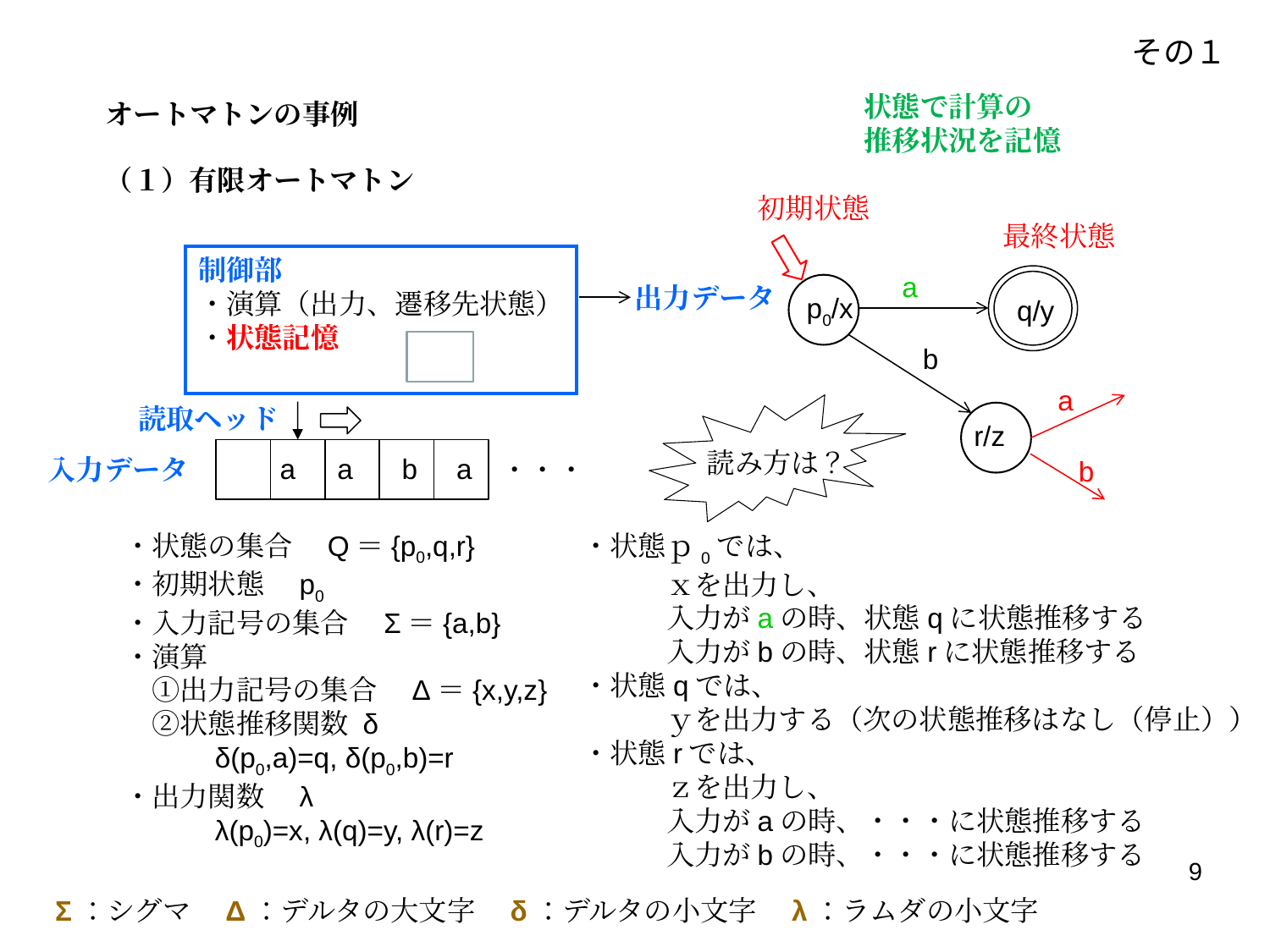

その１
状態で計算の
推移状況を記憶
オートマトンの事例
（１）有限オートマトン
初期状態
最終状態

制御部
・演算（出力、遷移先状態）
・状態記憶

a

出力データ

p0/x
q/y

b
a
読取ヘッド

r/z
読み方は？

a　a　 b     a
入力データ
・・・
b
・状態の集合　Q＝{p0,q,r}
・初期状態　p0
・入力記号の集合　Σ＝{a,b}
・演算
　①出力記号の集合　Δ＝{x,y,z}
　②状態推移関数 δ
　　　δ(p0,a)=q, δ(p0,b)=r
・出力関数　λ
　　　λ(p0)=x, λ(q)=y, λ(r)=z

・状態ｐ0では、
　　　ｘを出力し、
　　　入力がaの時、状態qに状態推移する
　　　入力がbの時、状態rに状態推移する
・状態qでは、
　　　ｙを出力する（次の状態推移はなし（停止））
・状態rでは、
　　　ｚを出力し、
　　　入力がaの時、・・・に状態推移する
　　　入力がbの時、・・・に状態推移する

9
Σ：シグマ　Δ：デルタの大文字　δ：デルタの小文字　λ：ラムダの小文字